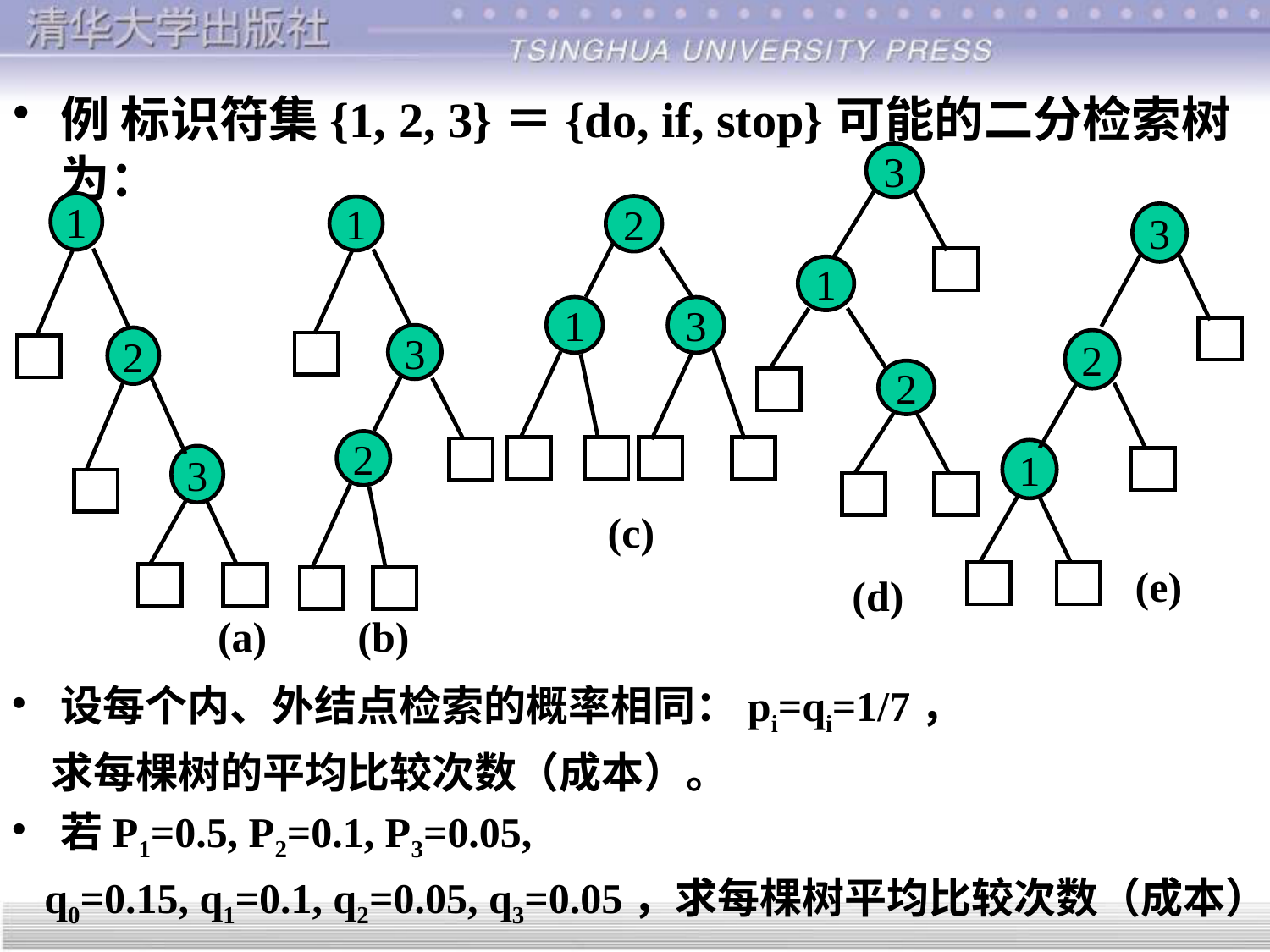

例 标识符集{1, 2, 3}＝{do, if, stop}可能的二分检索树为：
3

1

2

(d)
1

2

3

(a)
2

1
3

(c)
1

3

2

(b)
3

2

1

(e)
设每个内、外结点检索的概率相同：pi=qi=1/7，
   求每棵树的平均比较次数（成本）。
若P1=0.5, P2=0.1, P3=0.05,
   q0=0.15, q1=0.1, q2=0.05, q3=0.05，求每棵树平均比较次数（成本）
81